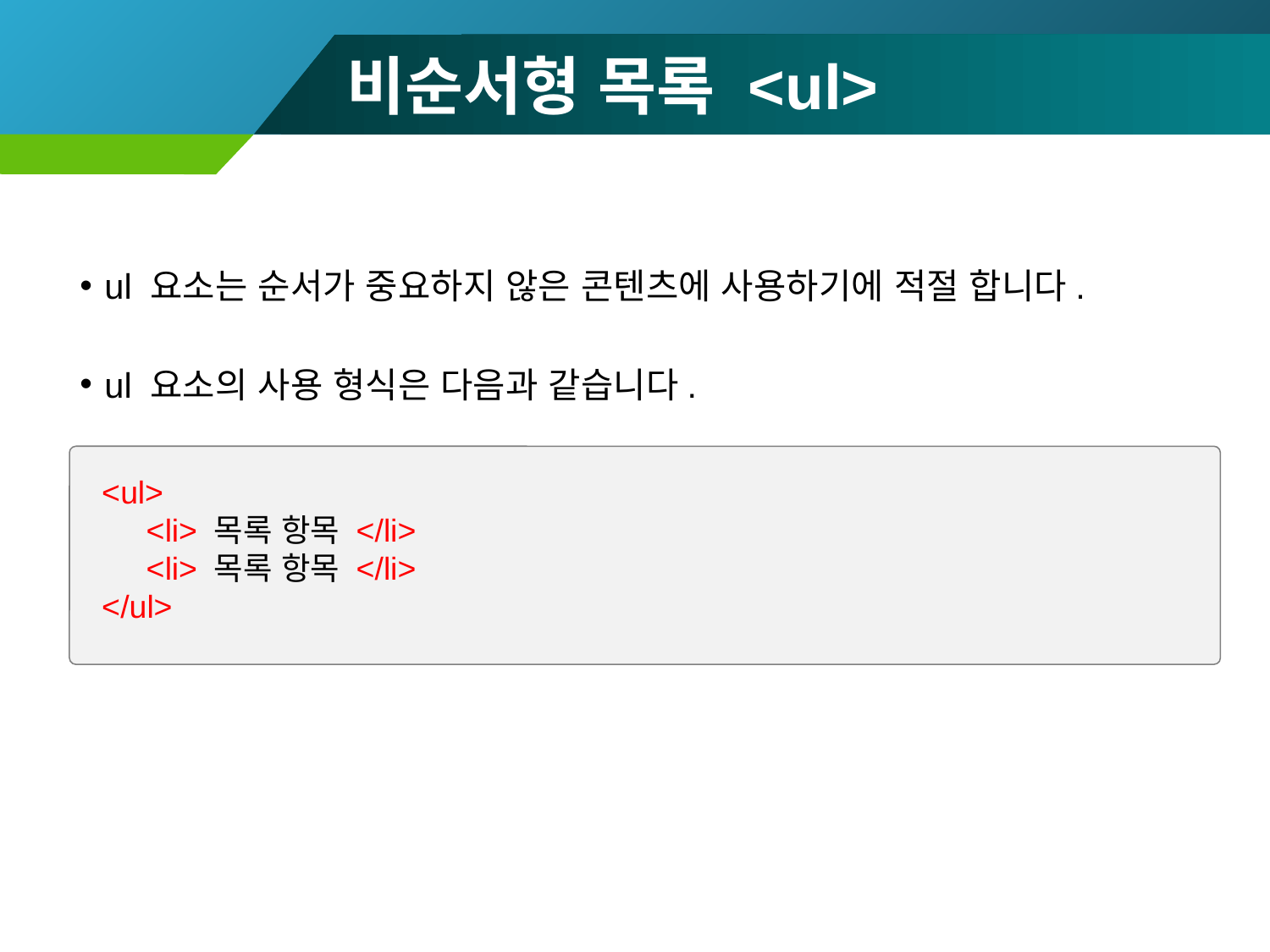

# 비순서형 목록 <ul>
ul 요소는 순서가 중요하지 않은 콘텐츠에 사용하기에 적절 합니다.

ul 요소의 사용 형식은 다음과 같습니다.

<ul>
     <li> 목록 항목 </li>
     <li> 목록 항목 </li>
</ul>